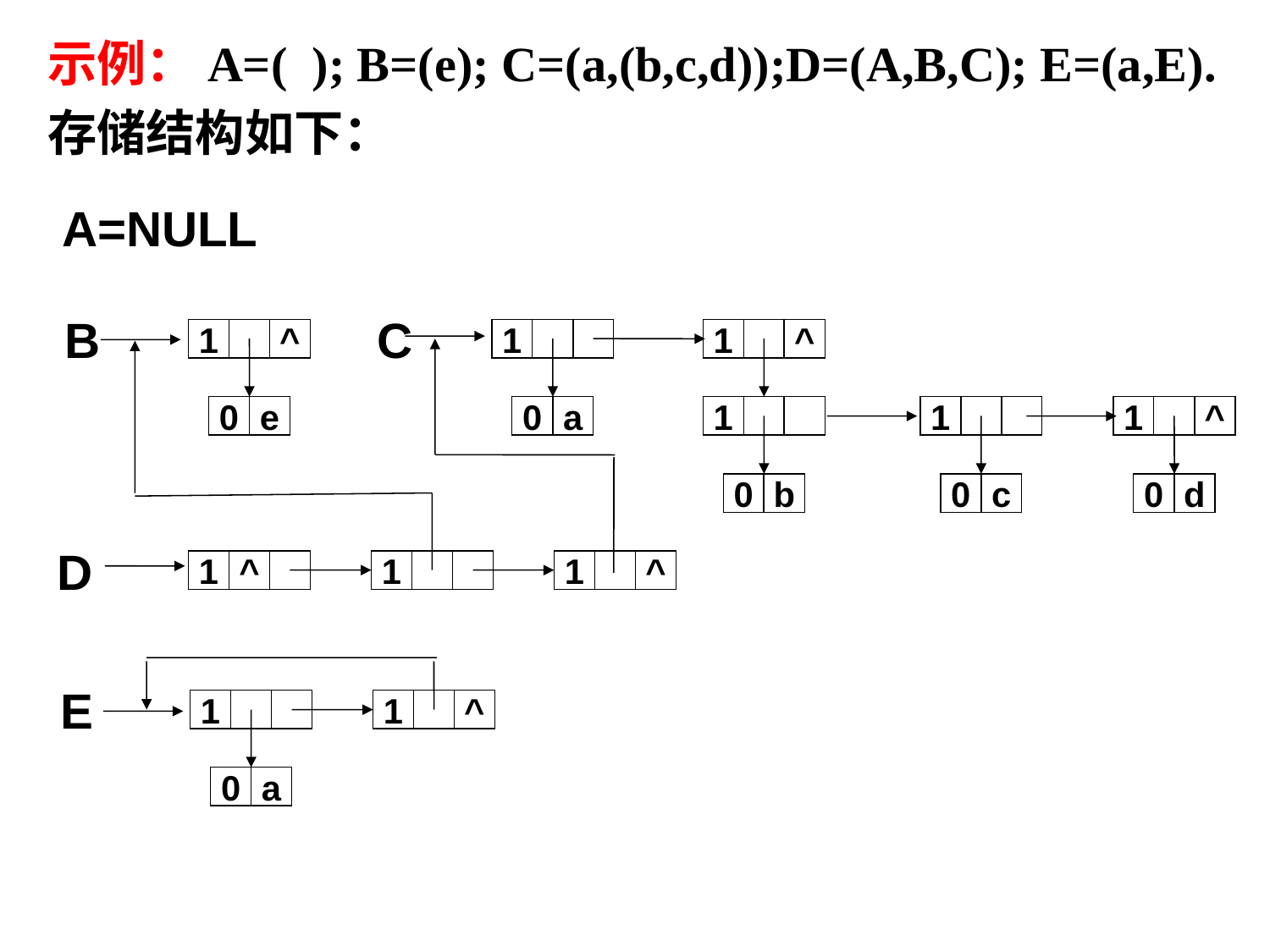

示例：A=(  ); B=(e); C=(a,(b,c,d));D=(A,B,C); E=(a,E).
存储结构如下：
A=NULL
B
1

^
C
1

1

^

0
e
0
a
1

1

1

^

0
b
0
c
0
d

D
1
^

1

1

^

E
1

1

^

0
a